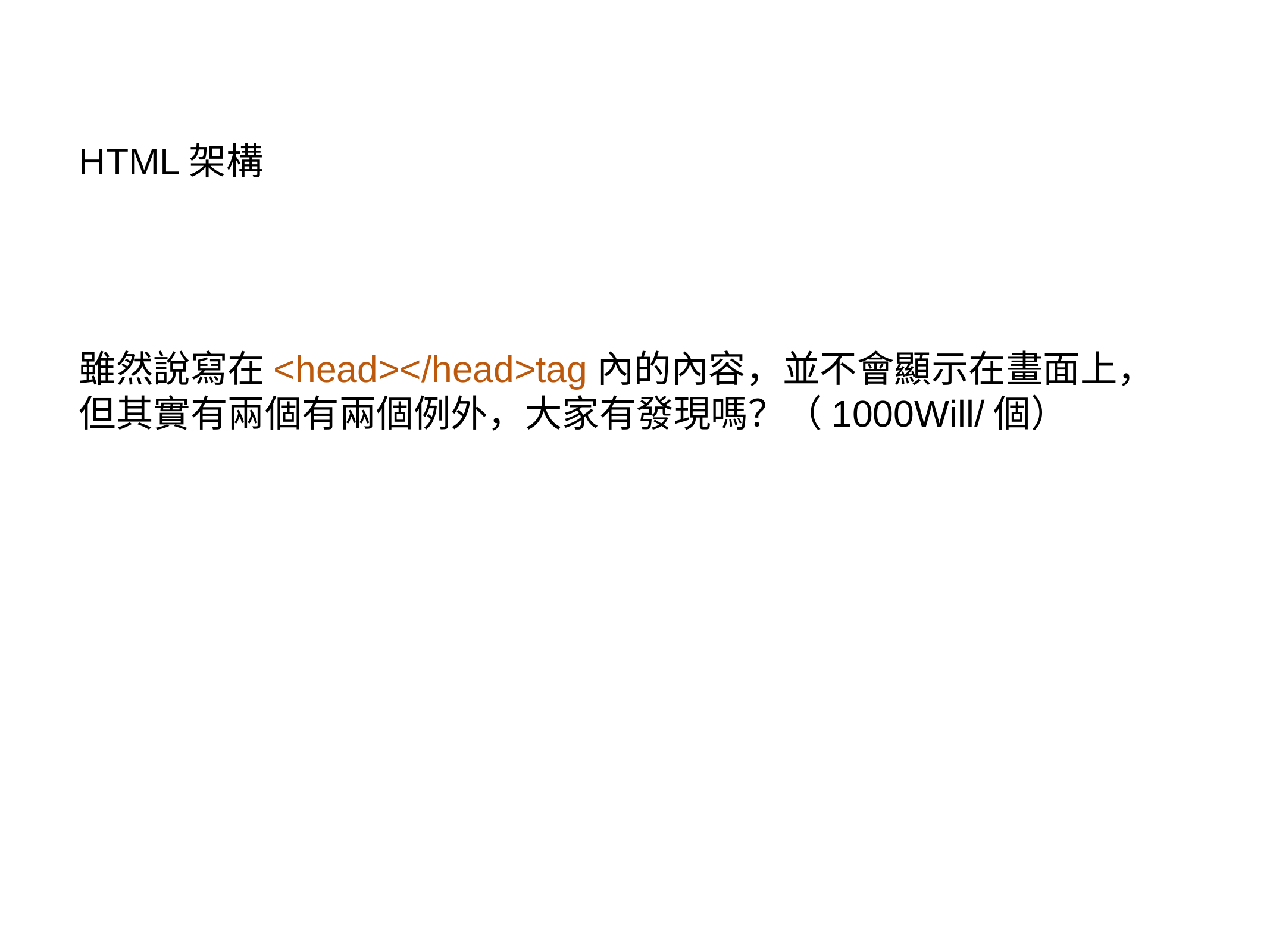

# HTML架構
雖然說寫在<head></head>tag內的內容，並不會顯示在畫面上，
但其實有兩個有兩個例外，大家有發現嗎？（1000Will/個）